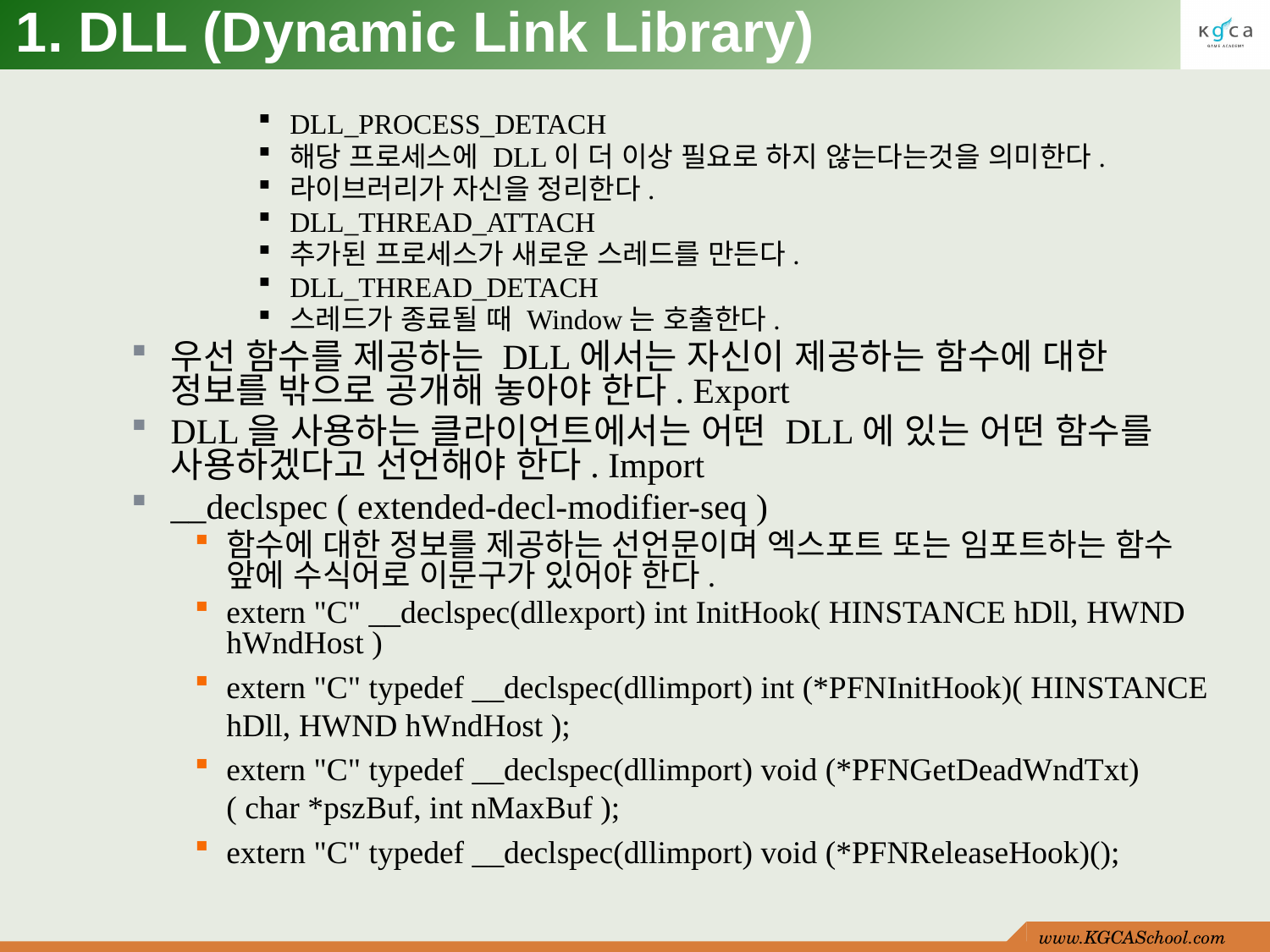

# 1. DLL (Dynamic Link Library)
DLL_PROCESS_DETACH
해당 프로세스에 DLL이 더 이상 필요로 하지 않는다는것을 의미한다.
라이브러리가 자신을 정리한다.
DLL_THREAD_ATTACH
추가된 프로세스가 새로운 스레드를 만든다.
DLL_THREAD_DETACH
스레드가 종료될 때 Window는 호출한다.
우선 함수를 제공하는 DLL에서는 자신이 제공하는 함수에 대한 정보를 밖으로 공개해 놓아야 한다. Export
DLL을 사용하는 클라이언트에서는 어떤 DLL에 있는 어떤 함수를 사용하겠다고 선언해야 한다. Import
__declspec ( extended-decl-modifier-seq )
함수에 대한 정보를 제공하는 선언문이며 엑스포트 또는 임포트하는 함수 앞에 수식어로 이문구가 있어야 한다.
extern "C" __declspec(dllexport) int InitHook( HINSTANCE hDll, HWND hWndHost )
extern "C" typedef __declspec(dllimport) int (*PFNInitHook)( HINSTANCE hDll, HWND hWndHost );
extern "C" typedef __declspec(dllimport) void (*PFNGetDeadWndTxt)( char *pszBuf, int nMaxBuf );
extern "C" typedef __declspec(dllimport) void (*PFNReleaseHook)();